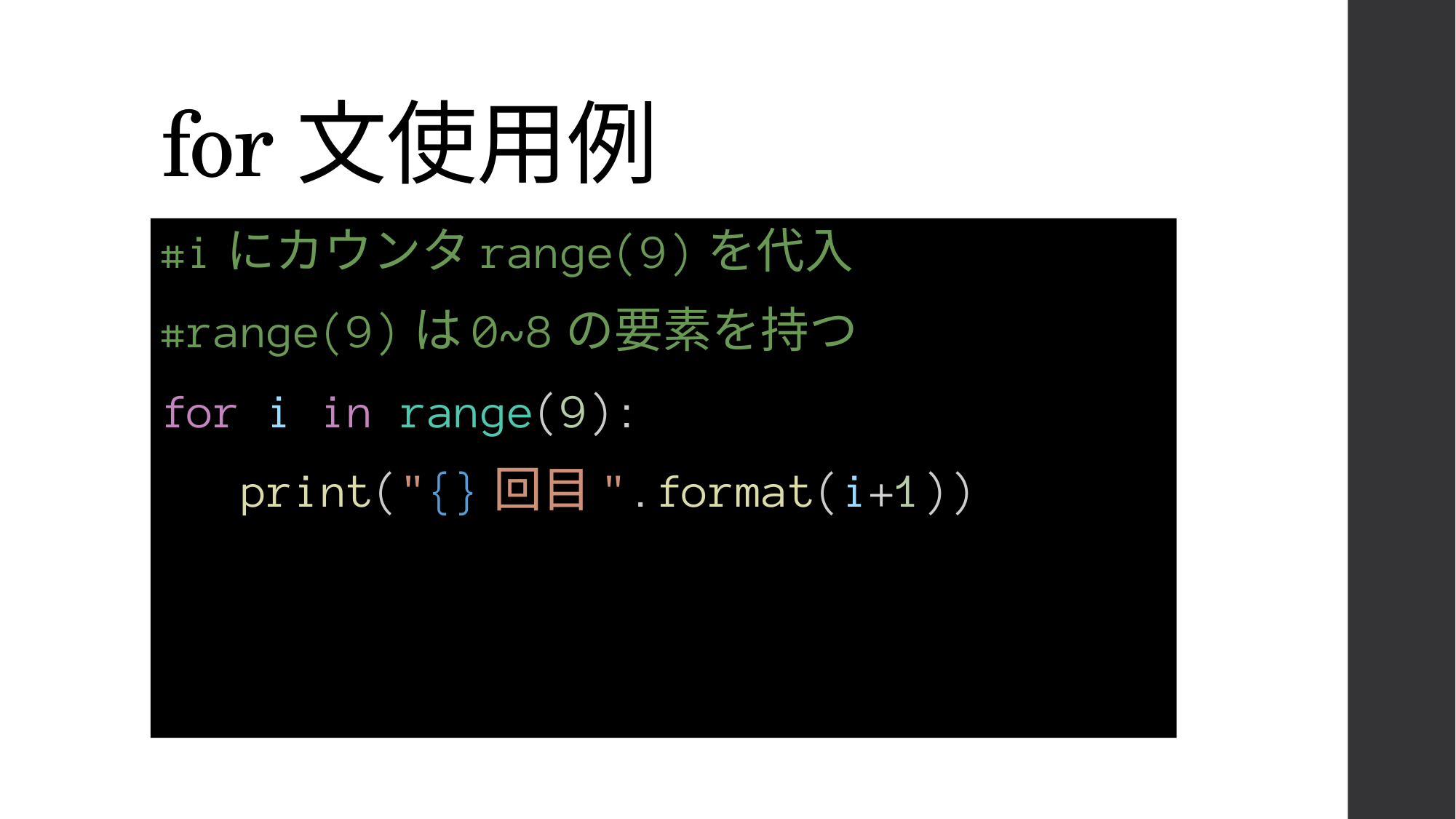

# for文使用例
#iにカウンタrange(9)を代入
#range(9)は0~8の要素を持つ
for i in range(9):
   print("{}回目".format(i+1))